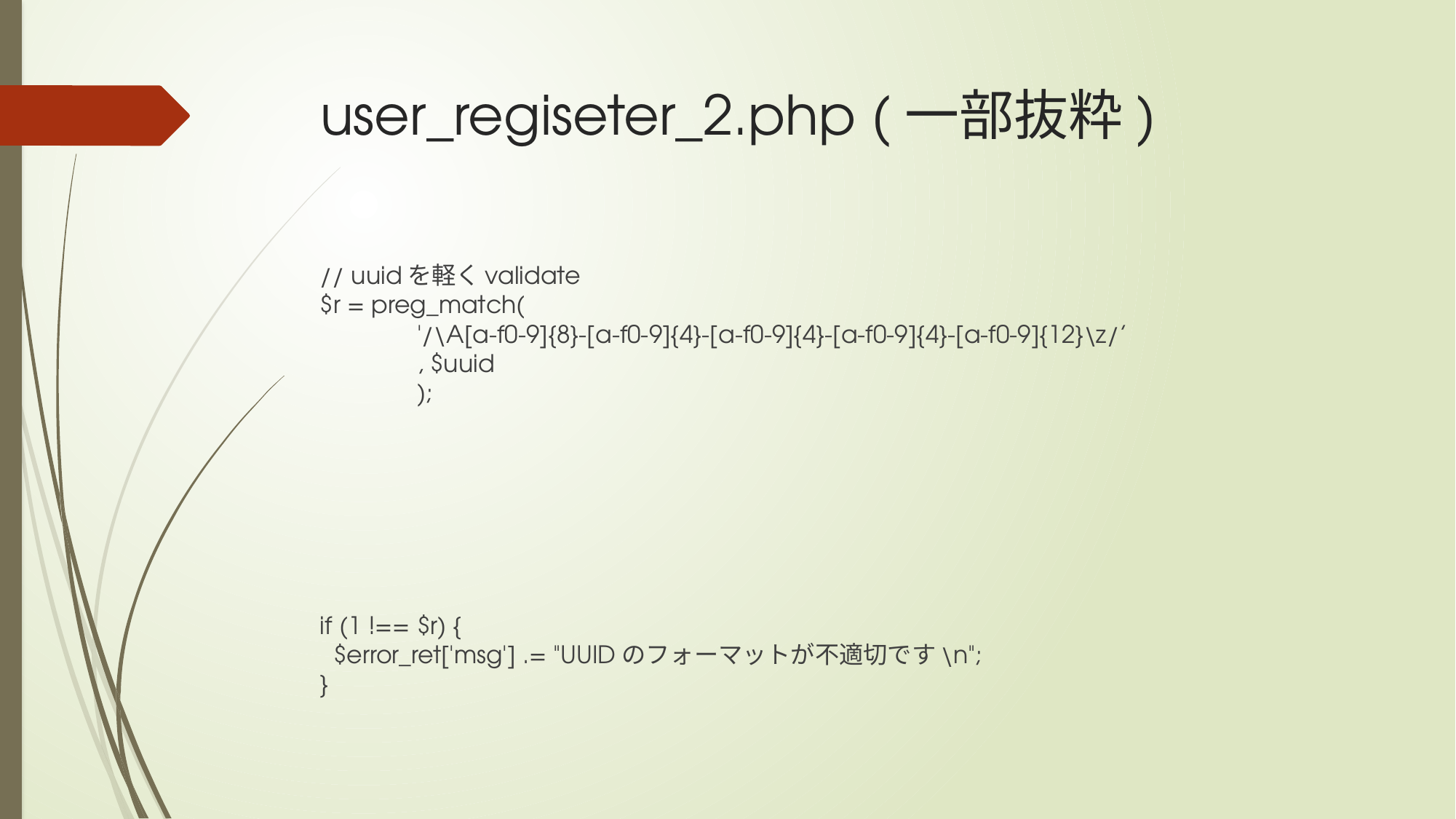

# user_regiseter_2.php (一部抜粋)
// uuidを軽くvalidate
$r = preg_match(
		'/\A[a-f0-9]{8}-[a-f0-9]{4}-[a-f0-9]{4}-[a-f0-9]{4}-[a-f0-9]{12}\z/’
		, $uuid
	);

if (1 !== $r) {
  $error_ret['msg'] .= "UUIDのフォーマットが不適切です\n";
}